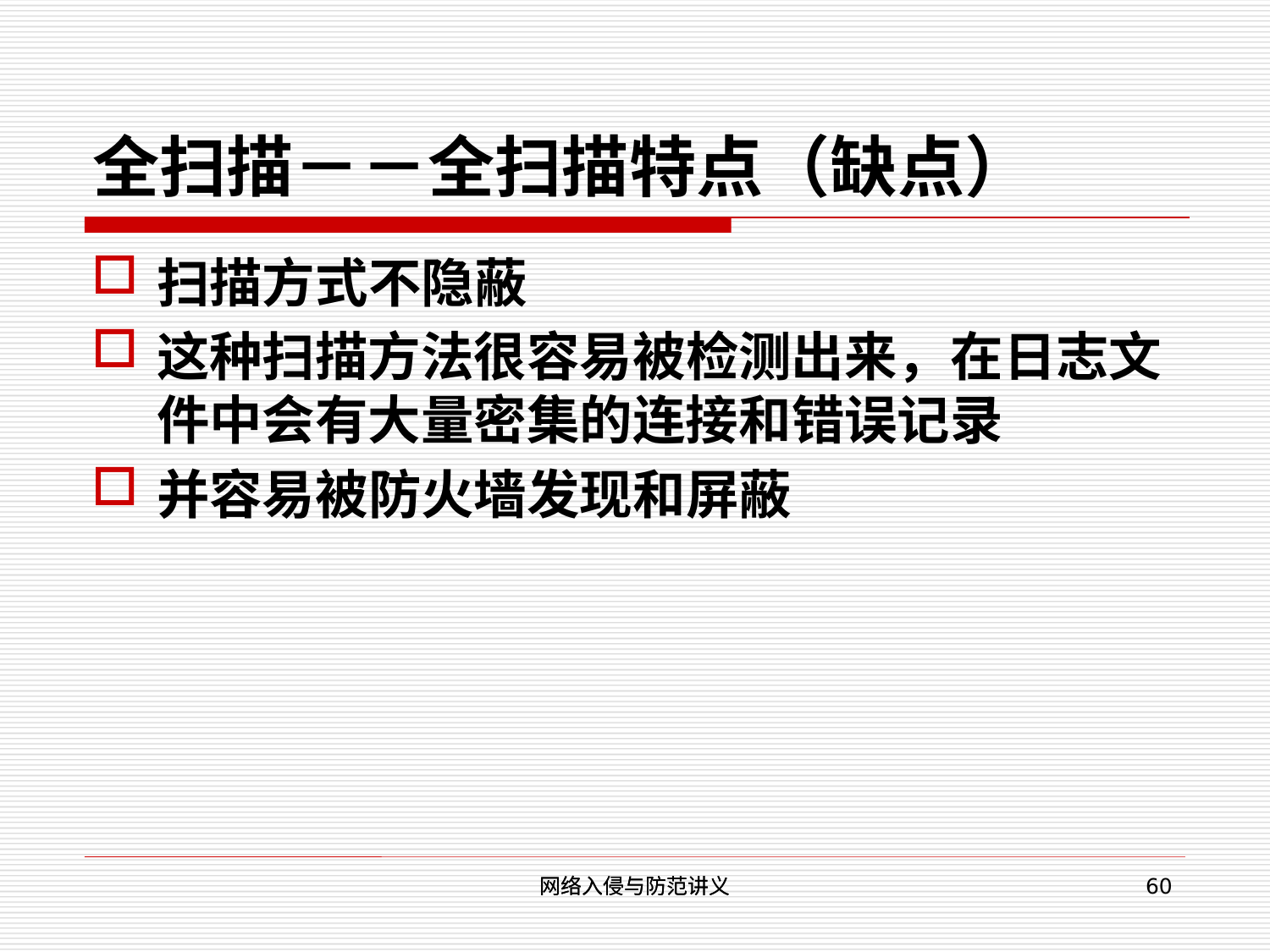

# 全扫描－－全扫描特点（缺点）
扫描方式不隐蔽
这种扫描方法很容易被检测出来，在日志文件中会有大量密集的连接和错误记录
并容易被防火墙发现和屏蔽

网络入侵与防范讲义
网络入侵与防范讲义
60
60